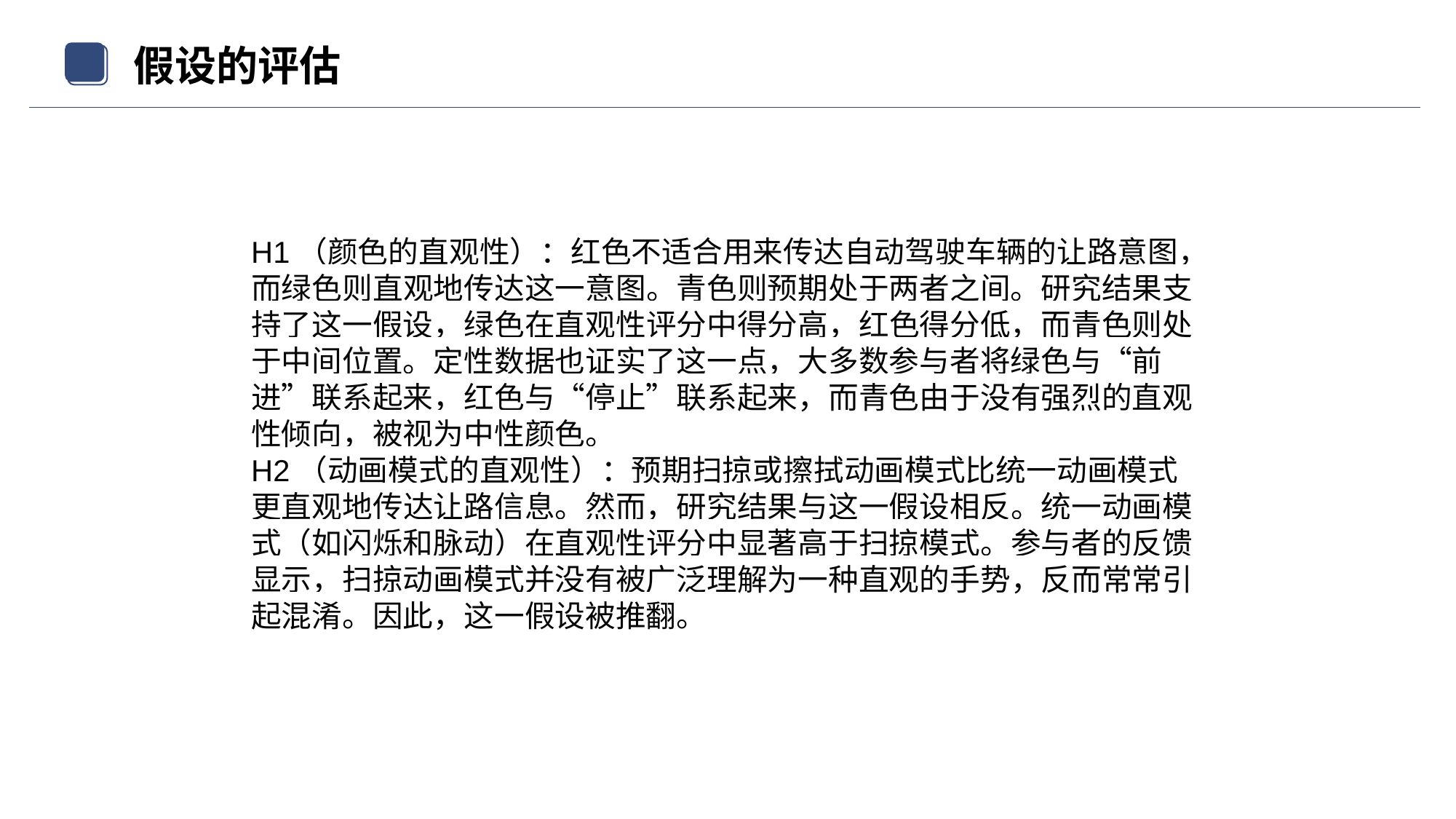

假设的评估
H1（颜色的直观性）：红色不适合用来传达自动驾驶车辆的让路意图，而绿色则直观地传达这一意图。青色则预期处于两者之间。研究结果支持了这一假设，绿色在直观性评分中得分高，红色得分低，而青色则处于中间位置。定性数据也证实了这一点，大多数参与者将绿色与“前进”联系起来，红色与“停止”联系起来，而青色由于没有强烈的直观性倾向，被视为中性颜色。
H2（动画模式的直观性）：预期扫掠或擦拭动画模式比统一动画模式更直观地传达让路信息。然而，研究结果与这一假设相反。统一动画模式（如闪烁和脉动）在直观性评分中显著高于扫掠模式。参与者的反馈显示，扫掠动画模式并没有被广泛理解为一种直观的手势，反而常常引起混淆。因此，这一假设被推翻。